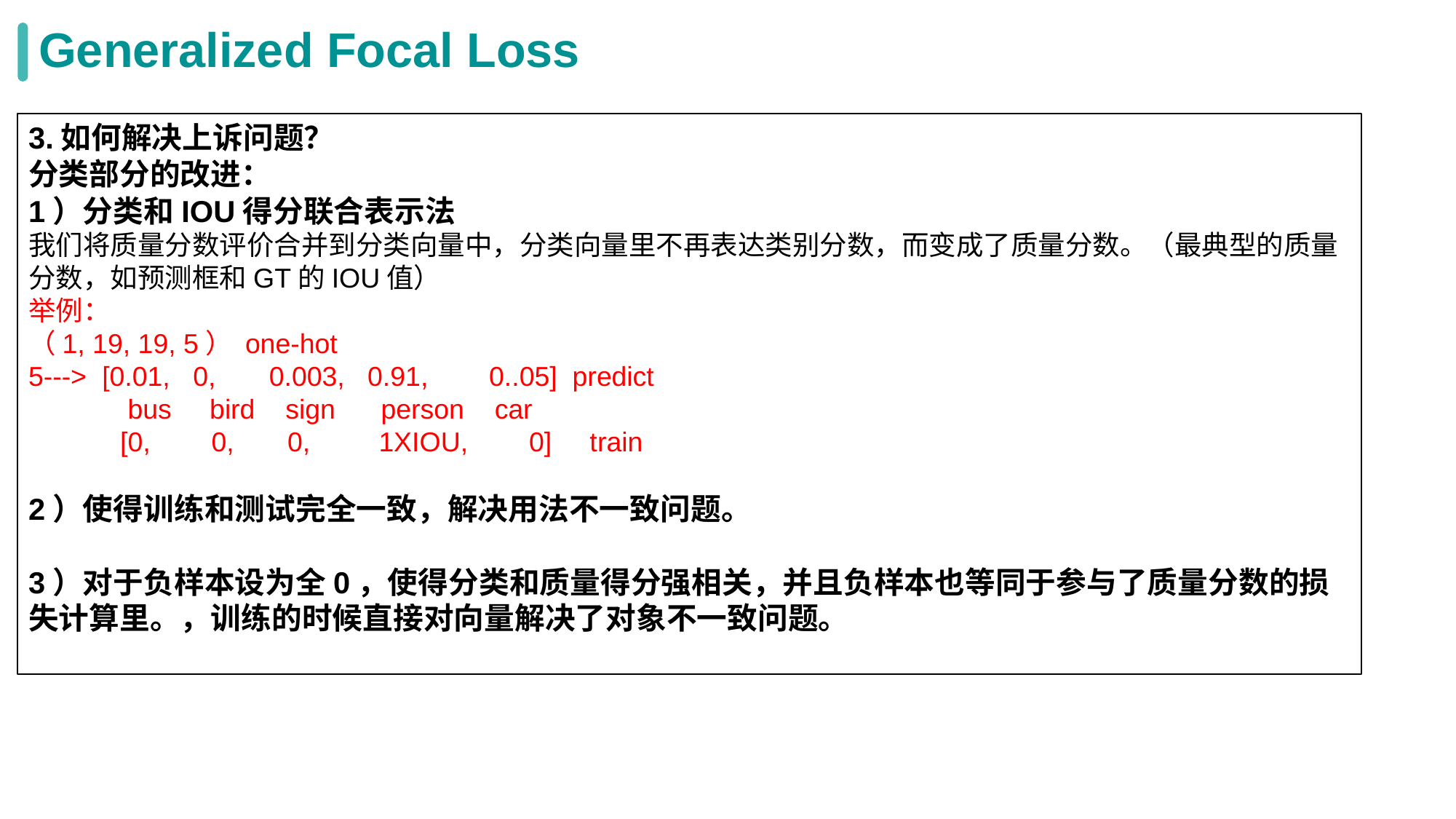

BBAAD9C20180234D78A0072836F0B4E0B2B9B2011FE47B00AAD98A33B1BC2BE50B49BE38D1663B0E22592508C8463BEBADF9217A11D06BE11BBFC25B79BE2BD124FC02AD7F26F6B794A72C576FB24AA7BD05E4B97D66CF8558969191E310FCB8DA862697DE3
Generalized Focal Loss

3.如何解决上诉问题？
分类部分的改进：
1）分类和IOU得分联合表示法
我们将质量分数评价合并到分类向量中，分类向量里不再表达类别分数，而变成了质量分数。（最典型的质量分数，如预测框和GT的IOU值）
举例：
（1, 19, 19, 5） one-hot
5--->  [0.01,   0,       0.003,   0.91,        0..05]  predict
             bus     bird    sign      person    car
            [0,        0,       0,         1XIOU,        0]     train

2）使得训练和测试完全一致，解决用法不一致问题。

3）对于负样本设为全0，使得分类和质量得分强相关，并且负样本也等同于参与了质量分数的损失计算里。，训练的时候直接对向量解决了对象不一致问题。